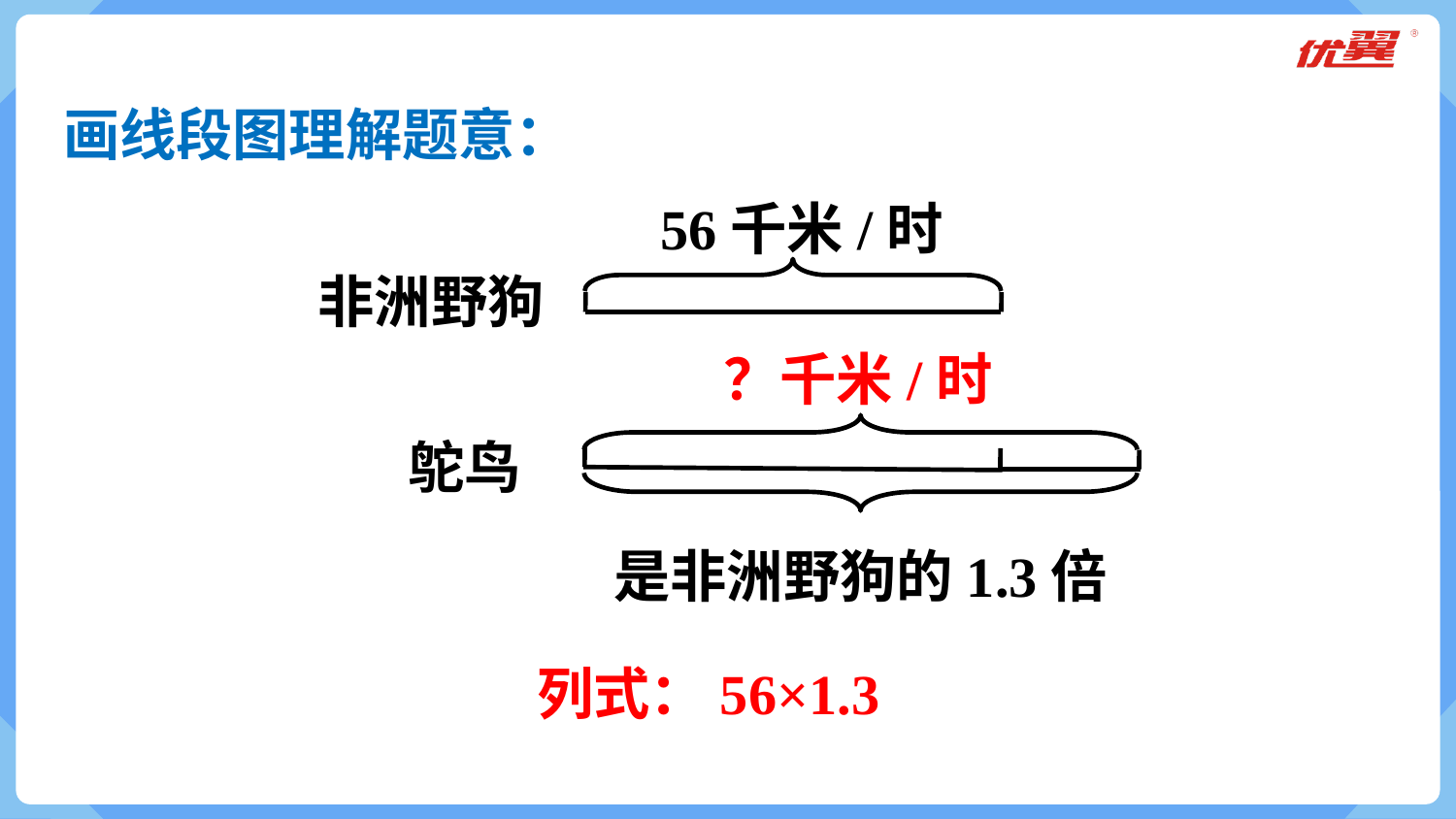

画线段图理解题意：

56千米/时

非洲野狗
？千米/时
鸵鸟
是非洲野狗的1.3倍
列式：56×1.3